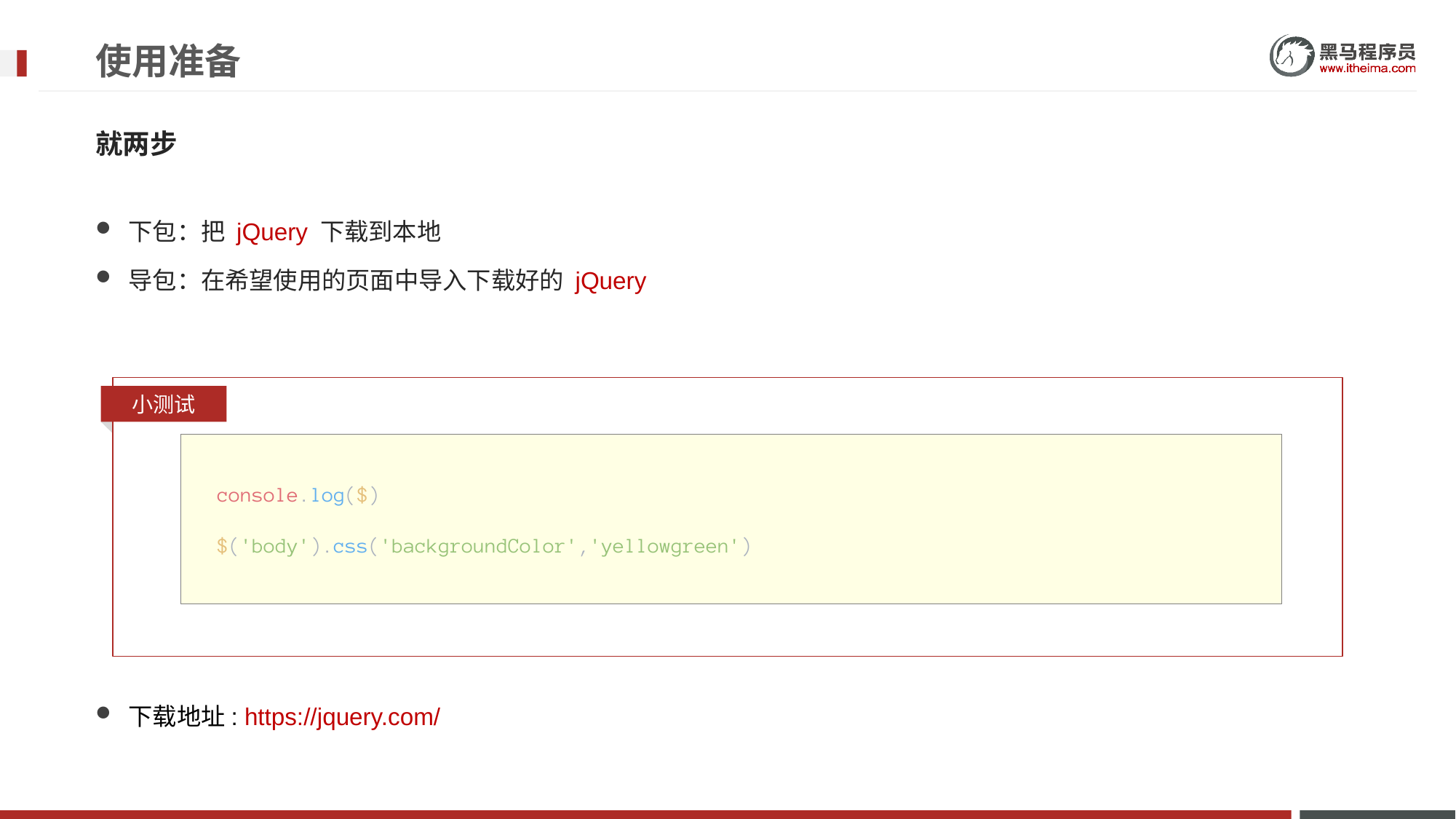

# 使用准备
就两步
下包：把 jQuery 下载到本地
导包：在希望使用的页面中导入下载好的 jQuery

下载地址: https://jquery.com/

小测试

      console.log($)

      $('body').css('backgroundColor','yellowgreen')